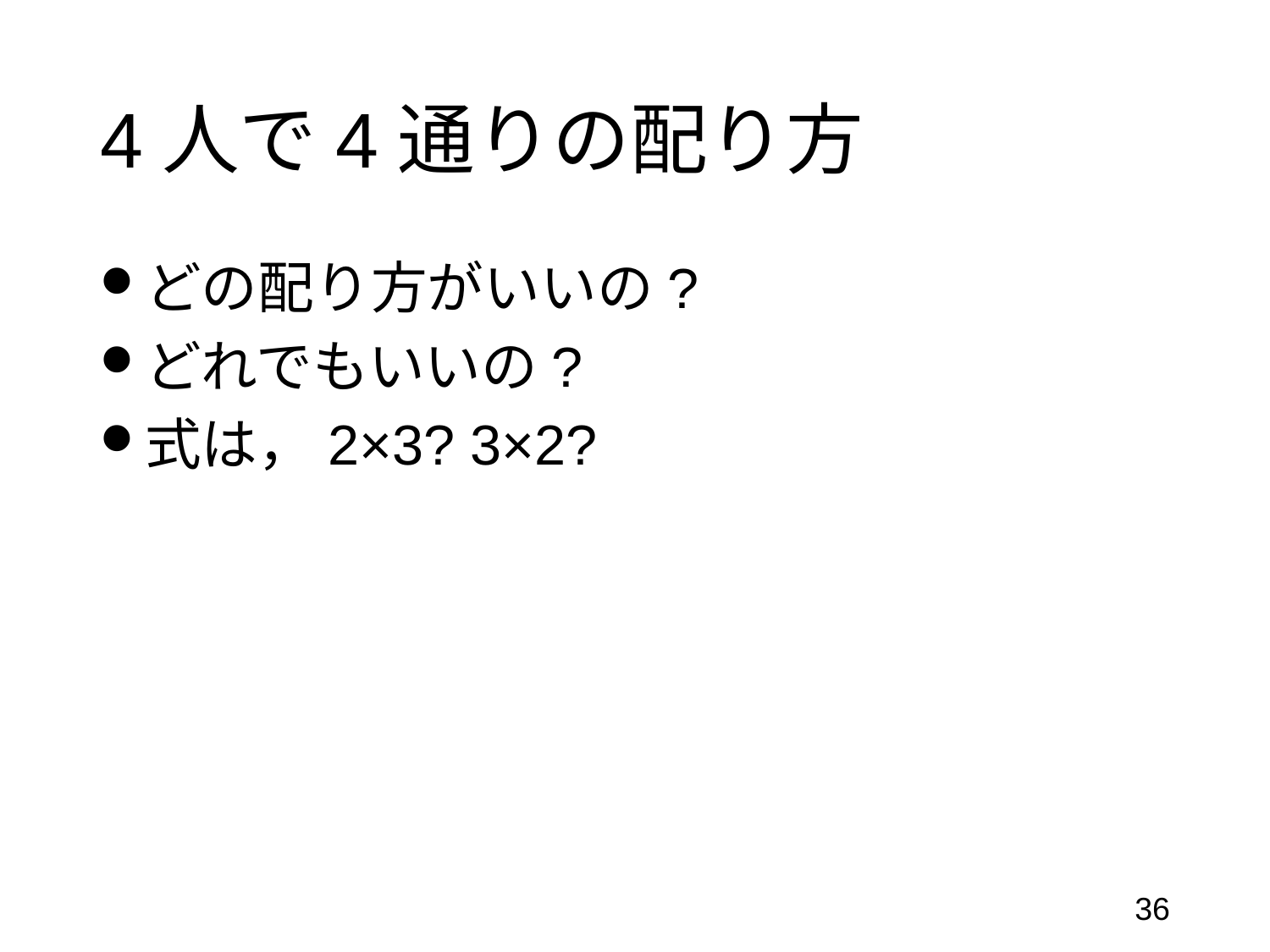

# 4人で4通りの配り方
どの配り方がいいの?
どれでもいいの?
式は，2×3? 3×2?
36